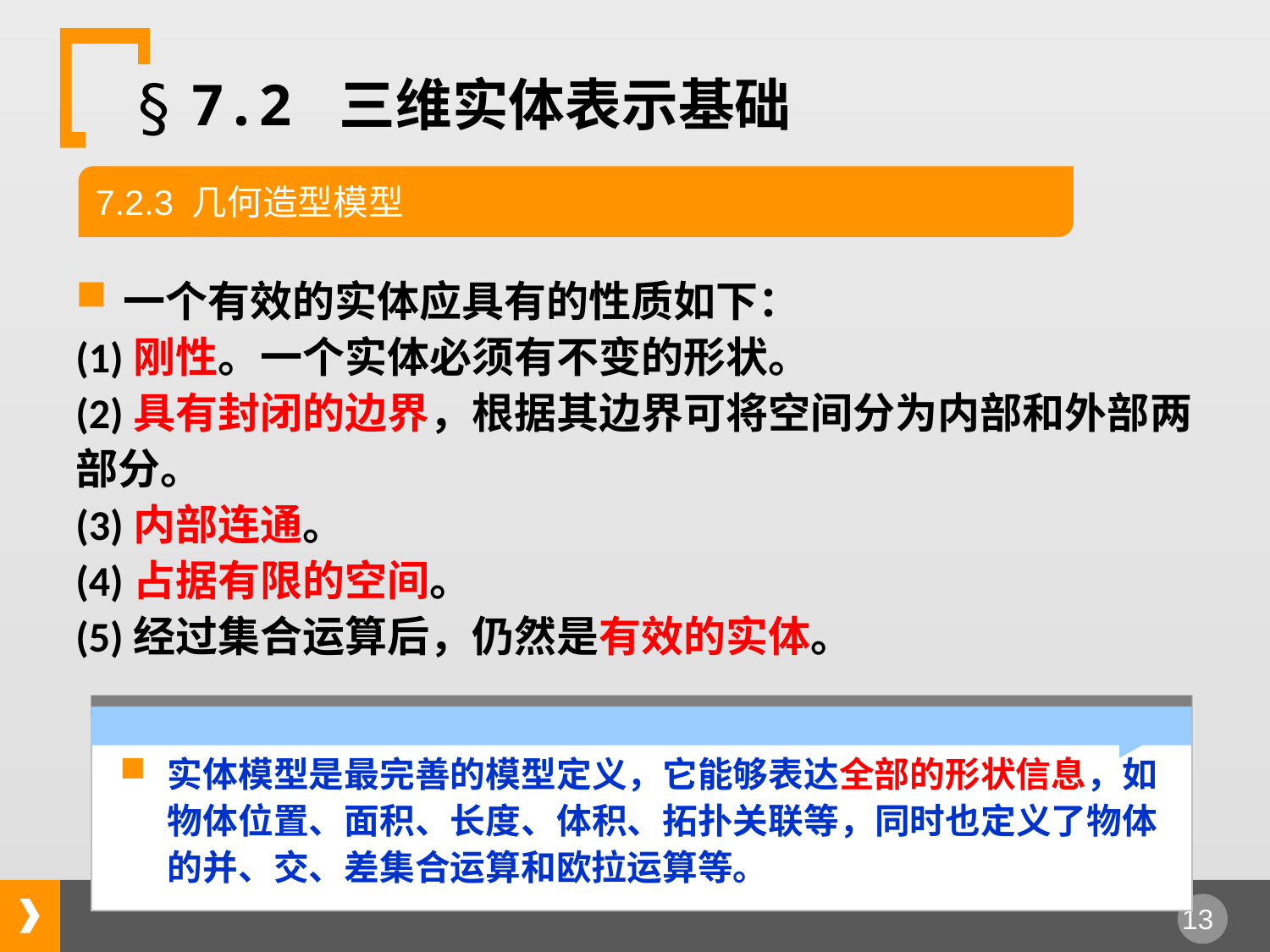

§ 7.2 三维实体表示基础
7.2.3 几何造型模型
一个有效的实体应具有的性质如下：
(1)刚性。一个实体必须有不变的形状。
(2)具有封闭的边界，根据其边界可将空间分为内部和外部两部分。
(3)内部连通。
(4)占据有限的空间。
(5)经过集合运算后，仍然是有效的实体。

实体模型是最完善的模型定义，它能够表达全部的形状信息，如物体位置、面积、长度、体积、拓扑关联等，同时也定义了物体的并、交、差集合运算和欧拉运算等。